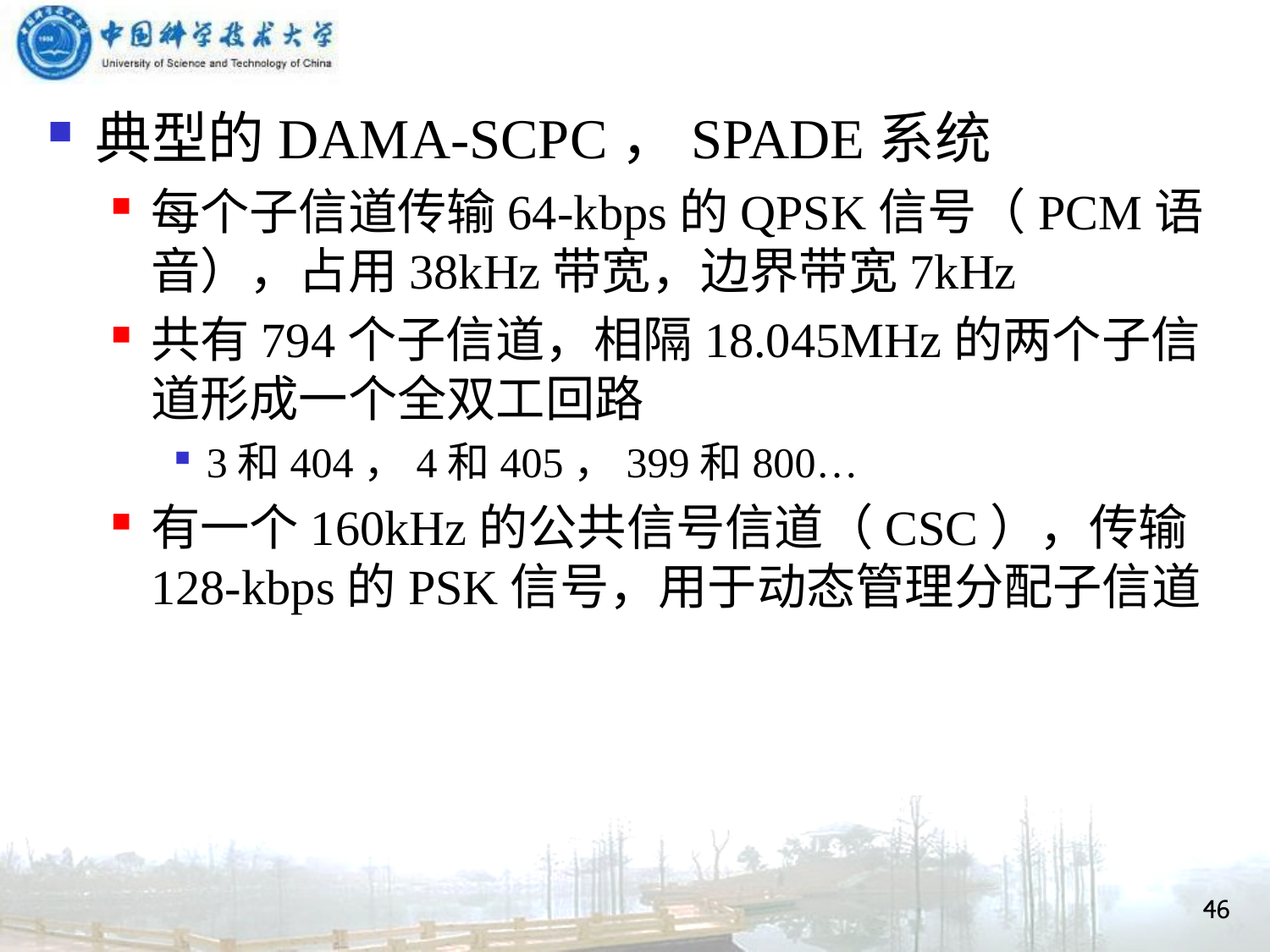

典型的DAMA-SCPC，SPADE系统
每个子信道传输64-kbps的QPSK信号（PCM语音），占用38kHz带宽，边界带宽7kHz
共有794个子信道，相隔18.045MHz的两个子信道形成一个全双工回路
3和404，4和405，399和800…
有一个160kHz的公共信号信道（CSC），传输128-kbps的PSK信号，用于动态管理分配子信道
46